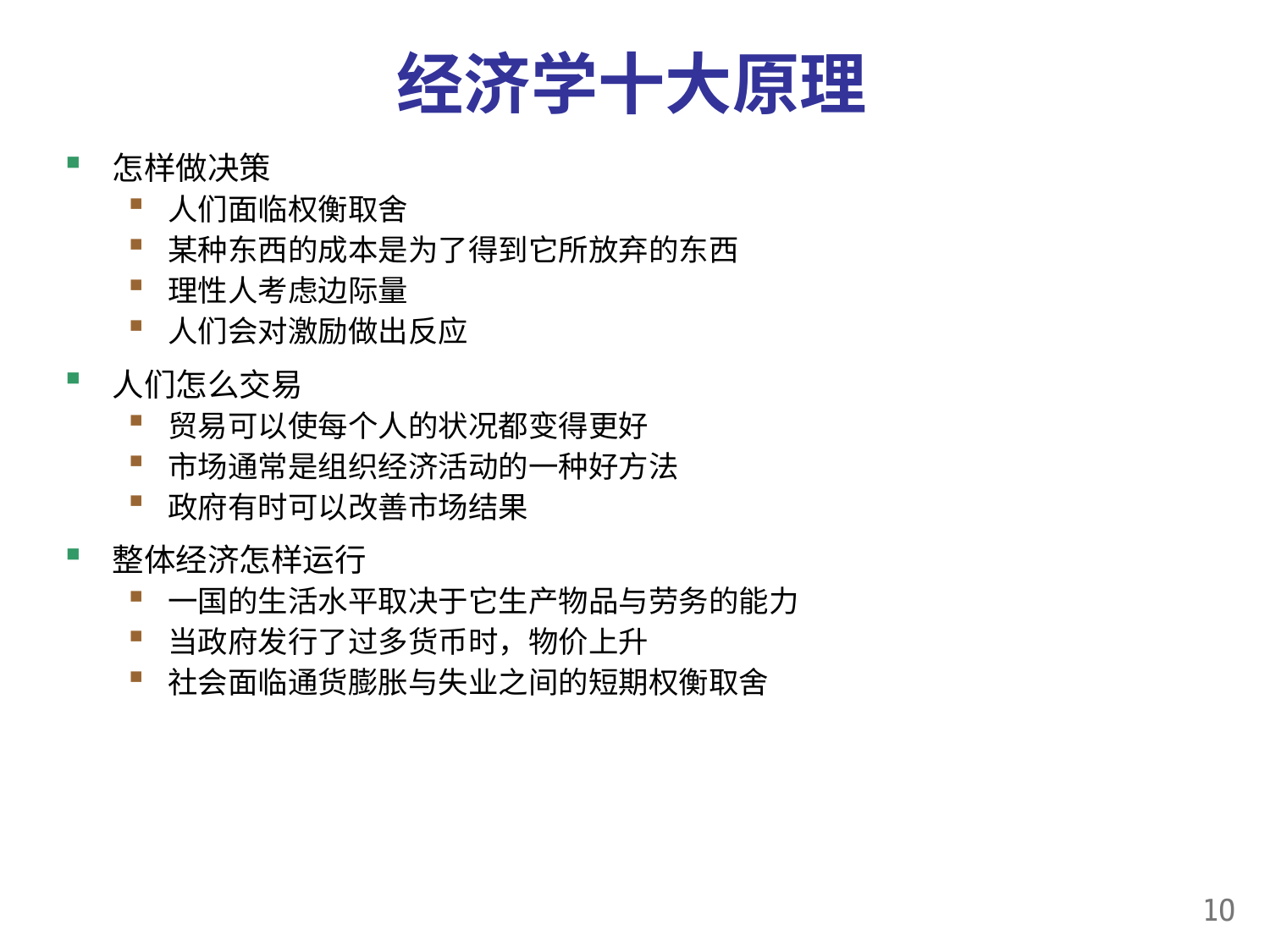

# 经济学十大原理
怎样做决策
人们面临权衡取舍
某种东西的成本是为了得到它所放弃的东西
理性人考虑边际量
人们会对激励做出反应
人们怎么交易
贸易可以使每个人的状况都变得更好
市场通常是组织经济活动的一种好方法
政府有时可以改善市场结果
整体经济怎样运行
一国的生活水平取决于它生产物品与劳务的能力
当政府发行了过多货币时，物价上升
社会面临通货膨胀与失业之间的短期权衡取舍
10